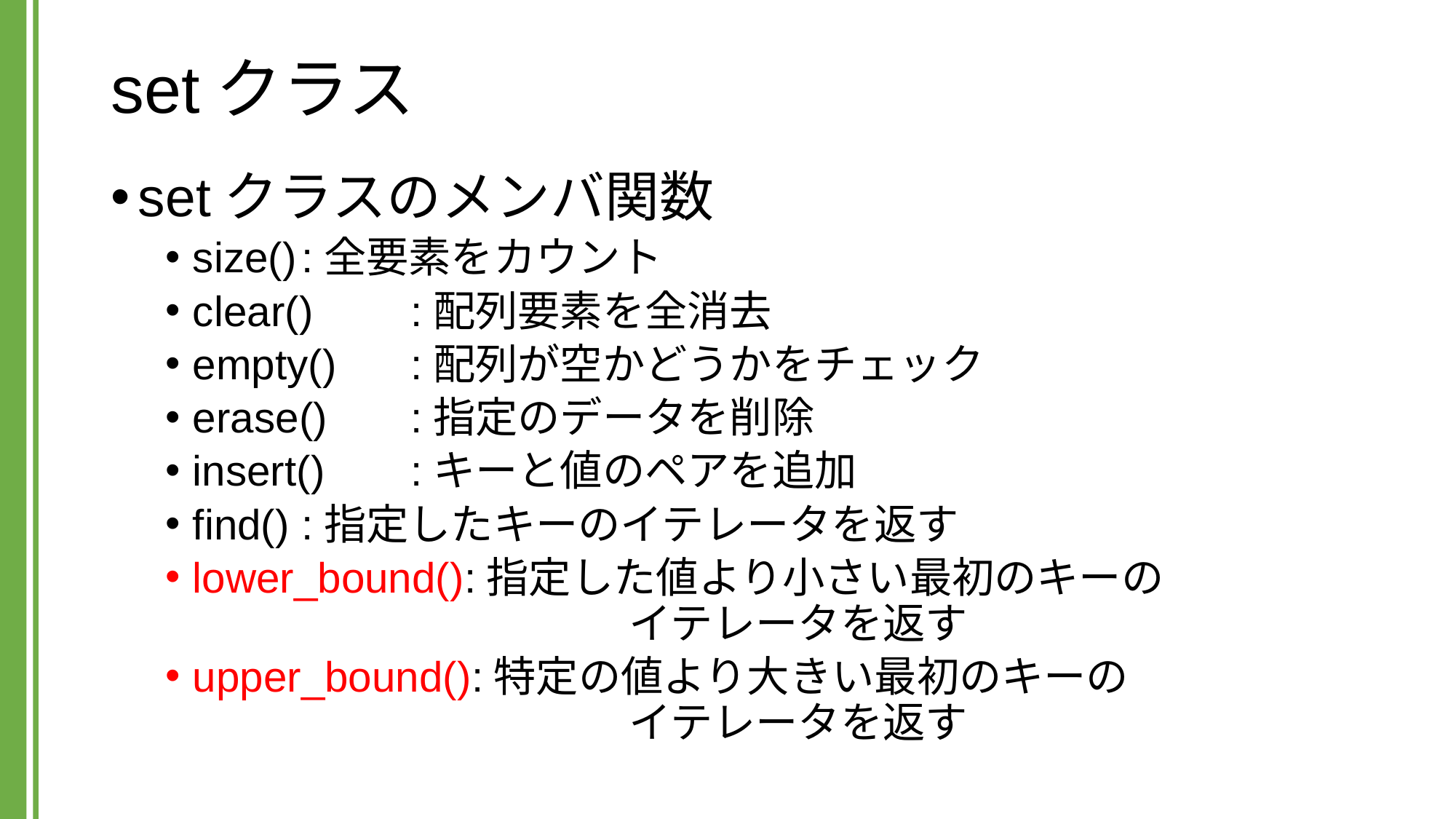

# setクラス
setクラスのメンバ関数
size()	:全要素をカウント
clear()	:配列要素を全消去
empty()	:配列が空かどうかをチェック
erase()	:指定のデータを削除
insert()	:キーと値のペアを追加
find()	:指定したキーのイテレータを返す
lower_bound():指定した値より小さい最初のキーの
				イテレータを返す
upper_bound():特定の値より大きい最初のキーの
				イテレータを返す